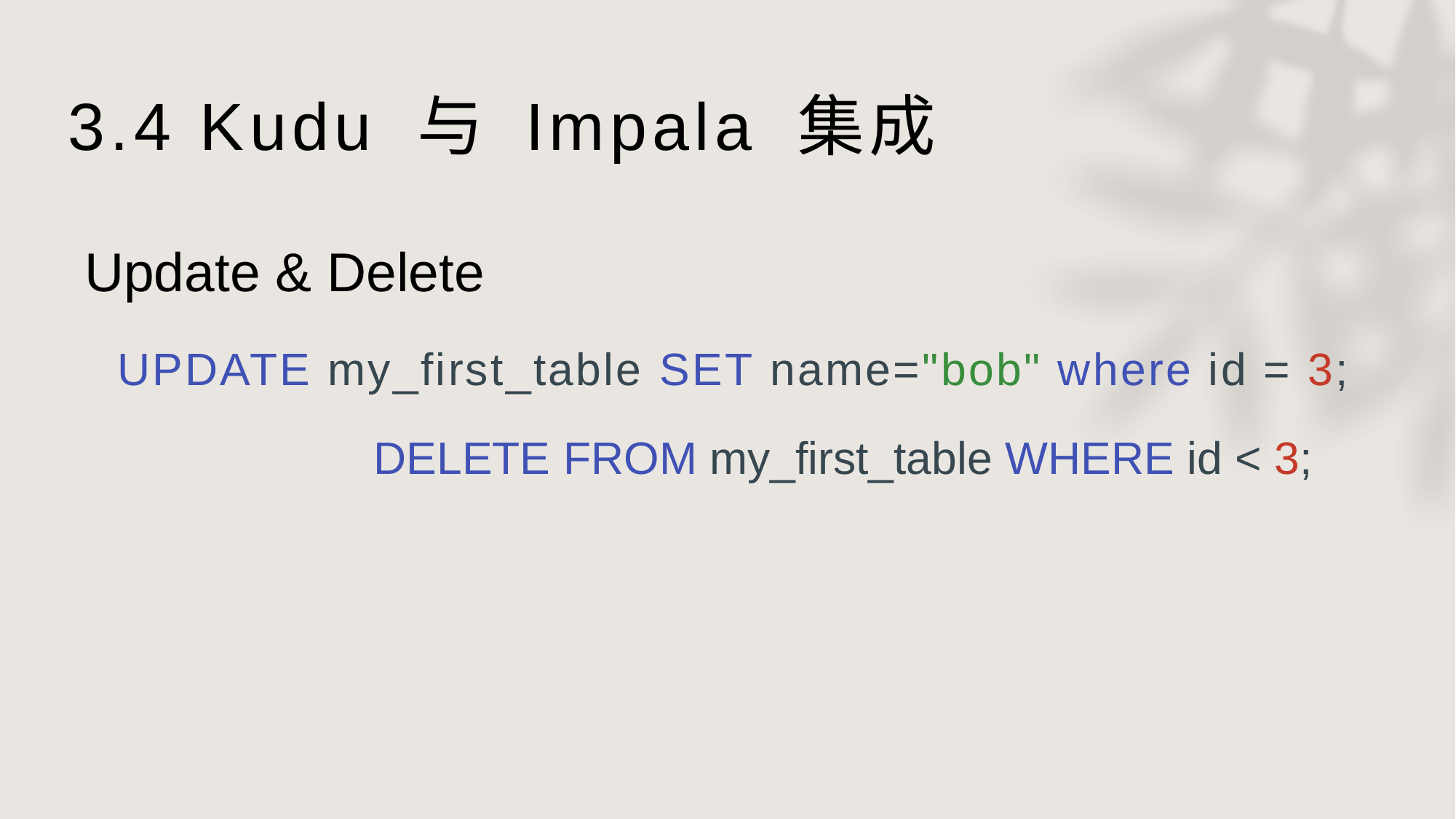

# 3.4 Kudu 与 Impala 集成
Update & Delete
UPDATE my_first_table SET name="bob" where id = 3;

DELETE FROM my_first_table WHERE id < 3;